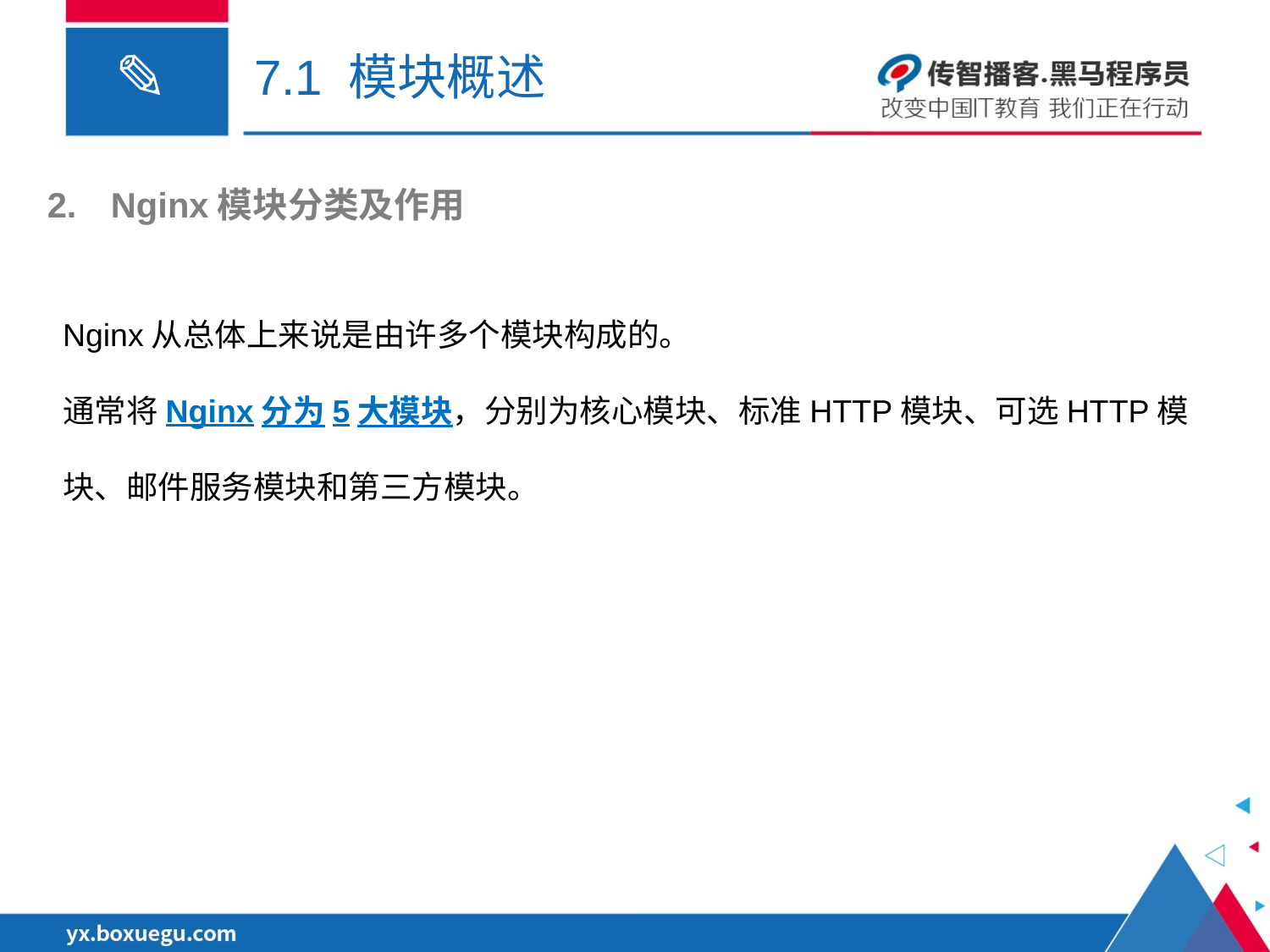

# 7.1 模块概述
Nginx模块分类及作用
Nginx从总体上来说是由许多个模块构成的。
通常将Nginx分为5大模块，分别为核心模块、标准HTTP模块、可选HTTP模块、邮件服务模块和第三方模块。